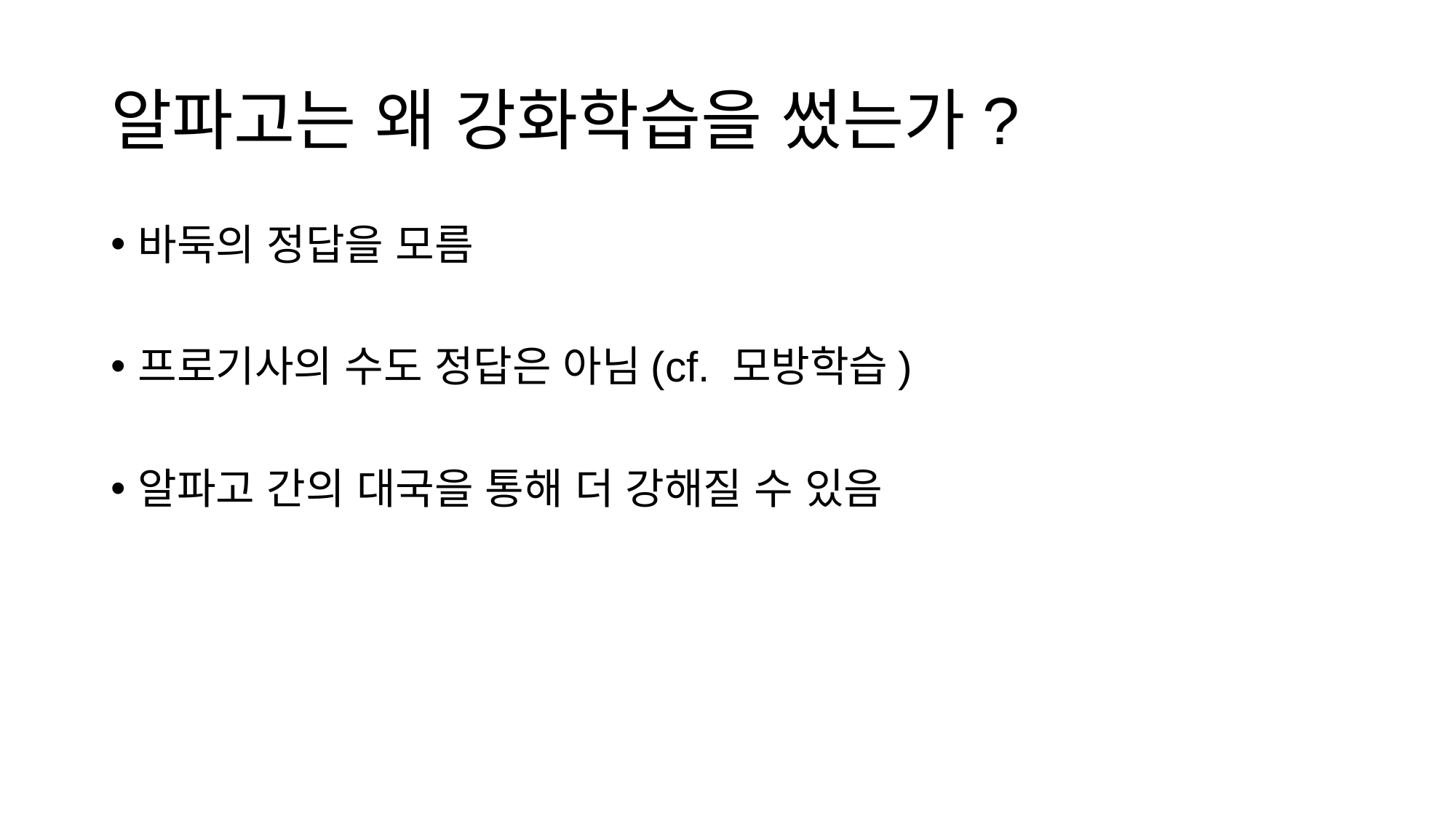

# 알파고는 왜 강화학습을 썼는가?
바둑의 정답을 모름

프로기사의 수도 정답은 아님(cf. 모방학습)

알파고 간의 대국을 통해 더 강해질 수 있음